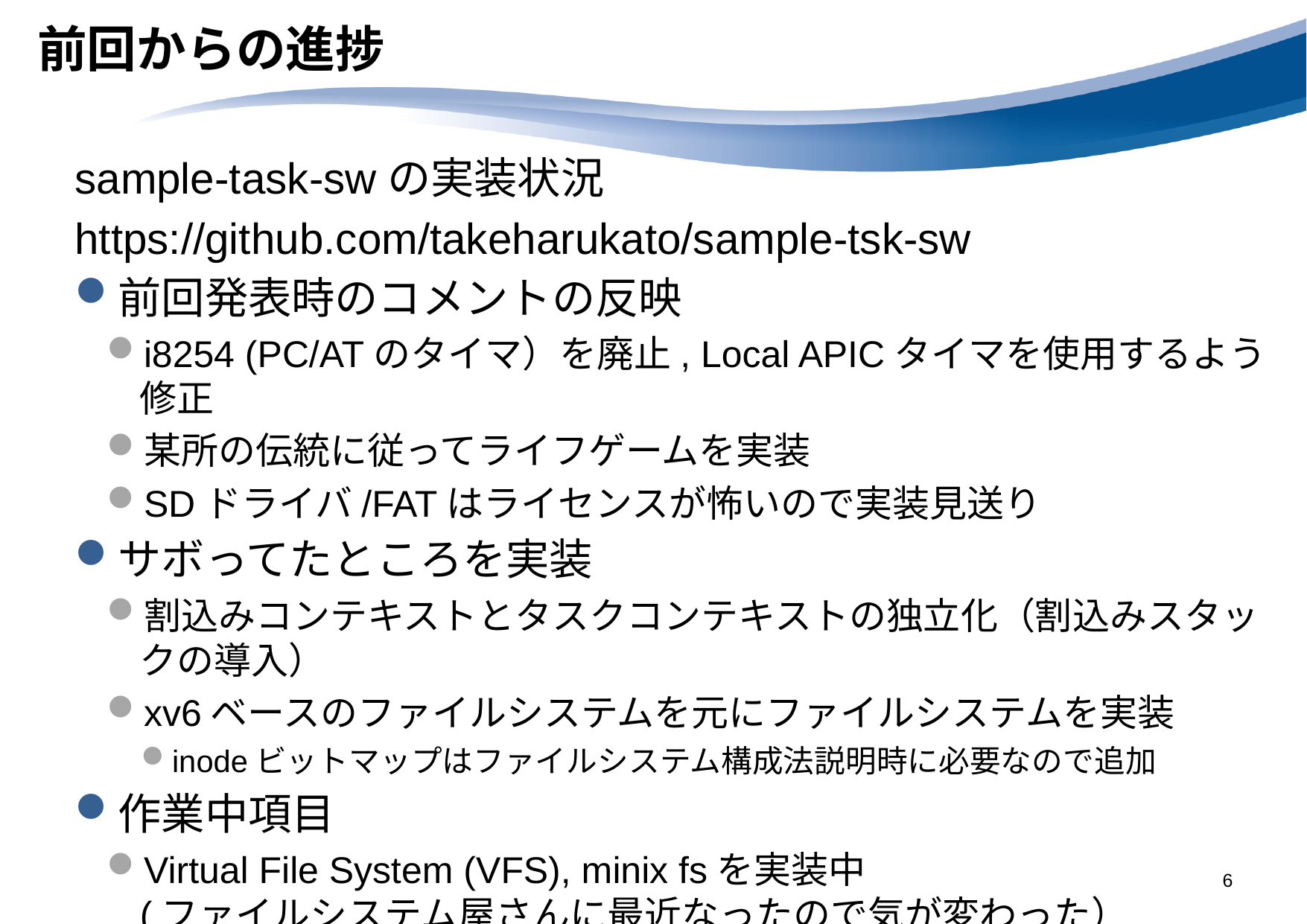

# 前回からの進捗
sample-task-swの実装状況
https://github.com/takeharukato/sample-tsk-sw
前回発表時のコメントの反映
i8254 (PC/ATのタイマ）を廃止, Local APICタイマを使用するよう修正
某所の伝統に従ってライフゲームを実装
SDドライバ/FATはライセンスが怖いので実装見送り
サボってたところを実装
割込みコンテキストとタスクコンテキストの独立化（割込みスタックの導入）
xv6ベースのファイルシステムを元にファイルシステムを実装
inodeビットマップはファイルシステム構成法説明時に必要なので追加
作業中項目
Virtual File System (VFS), minix fsを実装中
(ファイルシステム屋さんに最近なったので気が変わった）

6